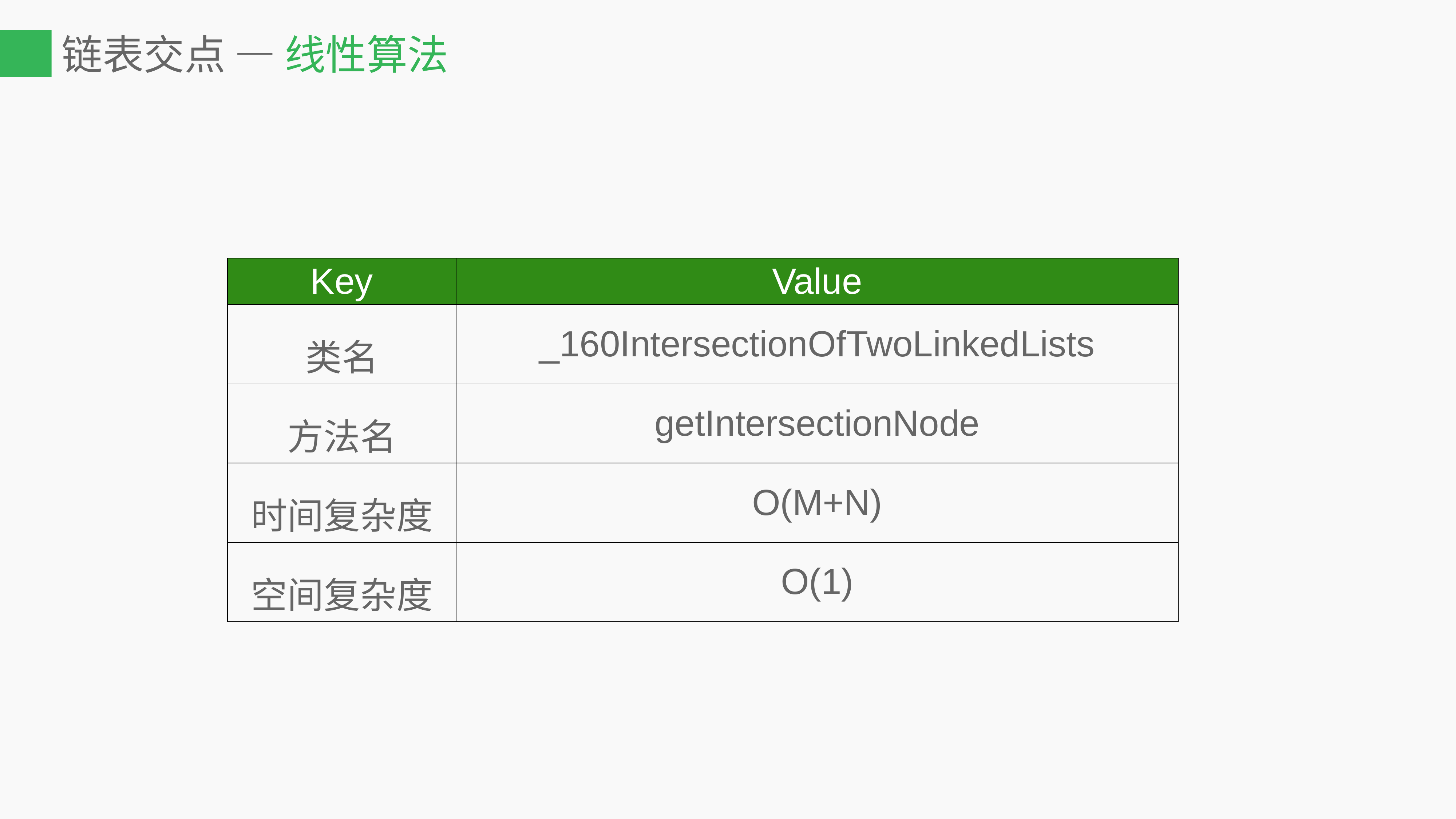

# 链表交点 — 线性算法

| Key | Value |
| --- | --- |
| 类名 | \_160IntersectionOfTwoLinkedLists |
| 方法名 | getIntersectionNode |
| 时间复杂度 | O(M+N) |
| 空间复杂度 | O(1) |